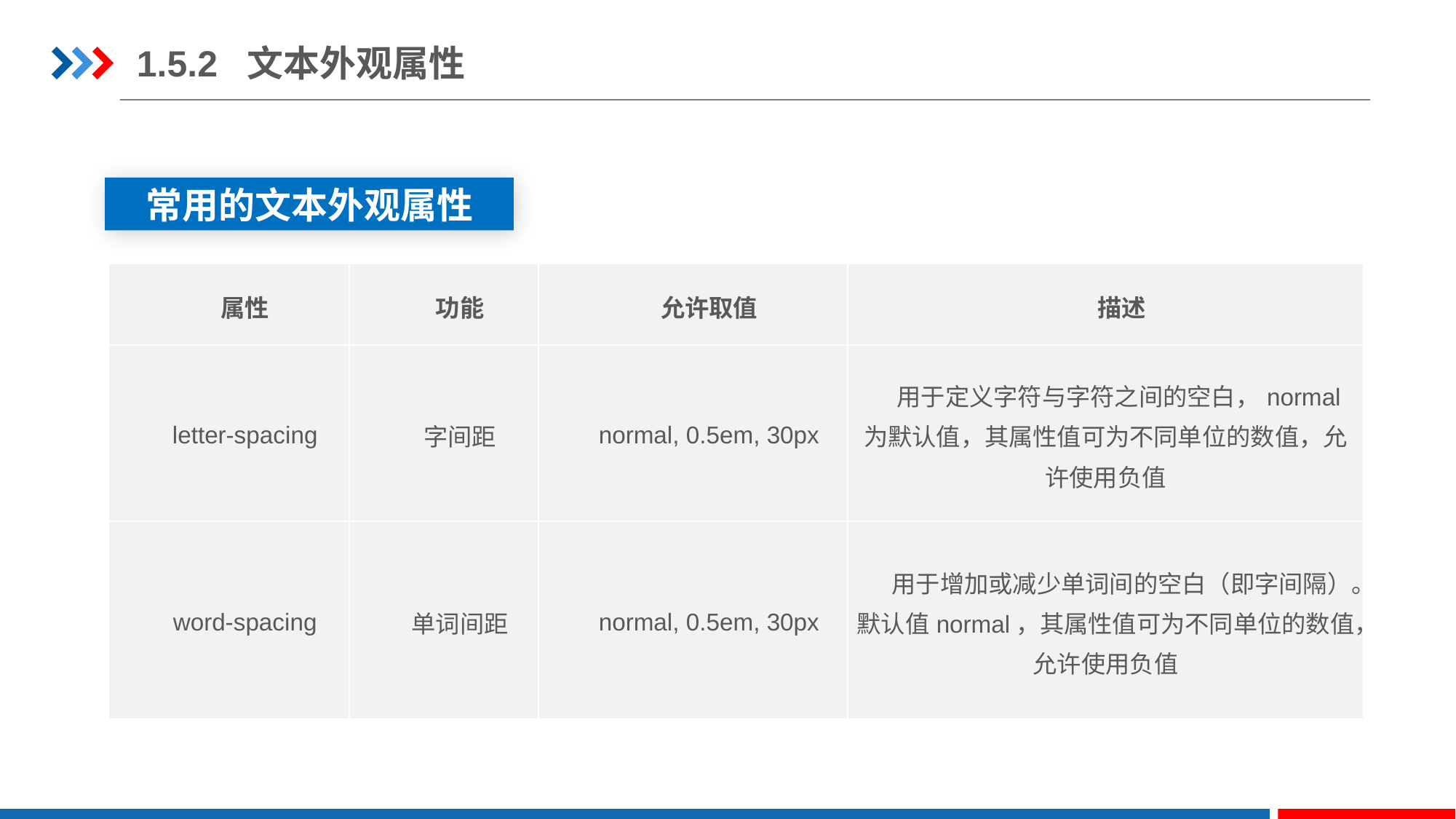

1.5.2  文本外观属性
常用的文本外观属性
| 属性 | 功能 | 允许取值 | 描述 |
| --- | --- | --- | --- |
| letter-spacing | 字间距 | normal, 0.5em, 30px | 用于定义字符与字符之间的空白，normal为默认值，其属性值可为不同单位的数值，允许使用负值 |
| word-spacing | 单词间距 | normal, 0.5em, 30px | 用于增加或减少单词间的空白（即字间隔）。默认值normal，其属性值可为不同单位的数值，允许使用负值 |